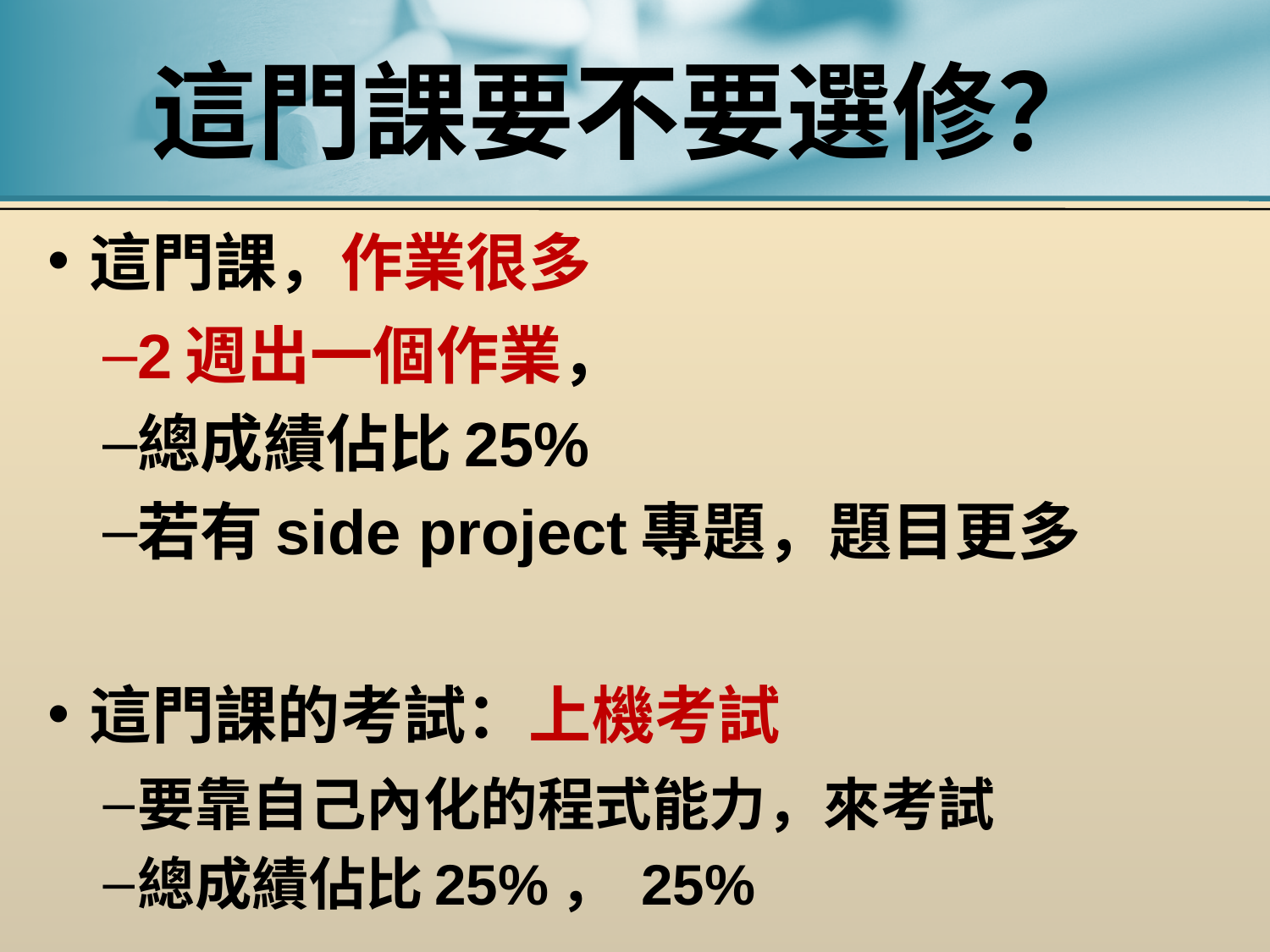

# 這門課要不要選修？
這門課，作業很多
2週出一個作業，
總成績佔比25%
若有side project專題，題目更多

這門課的考試：上機考試
要靠自己內化的程式能力，來考試
總成績佔比25%， 25%